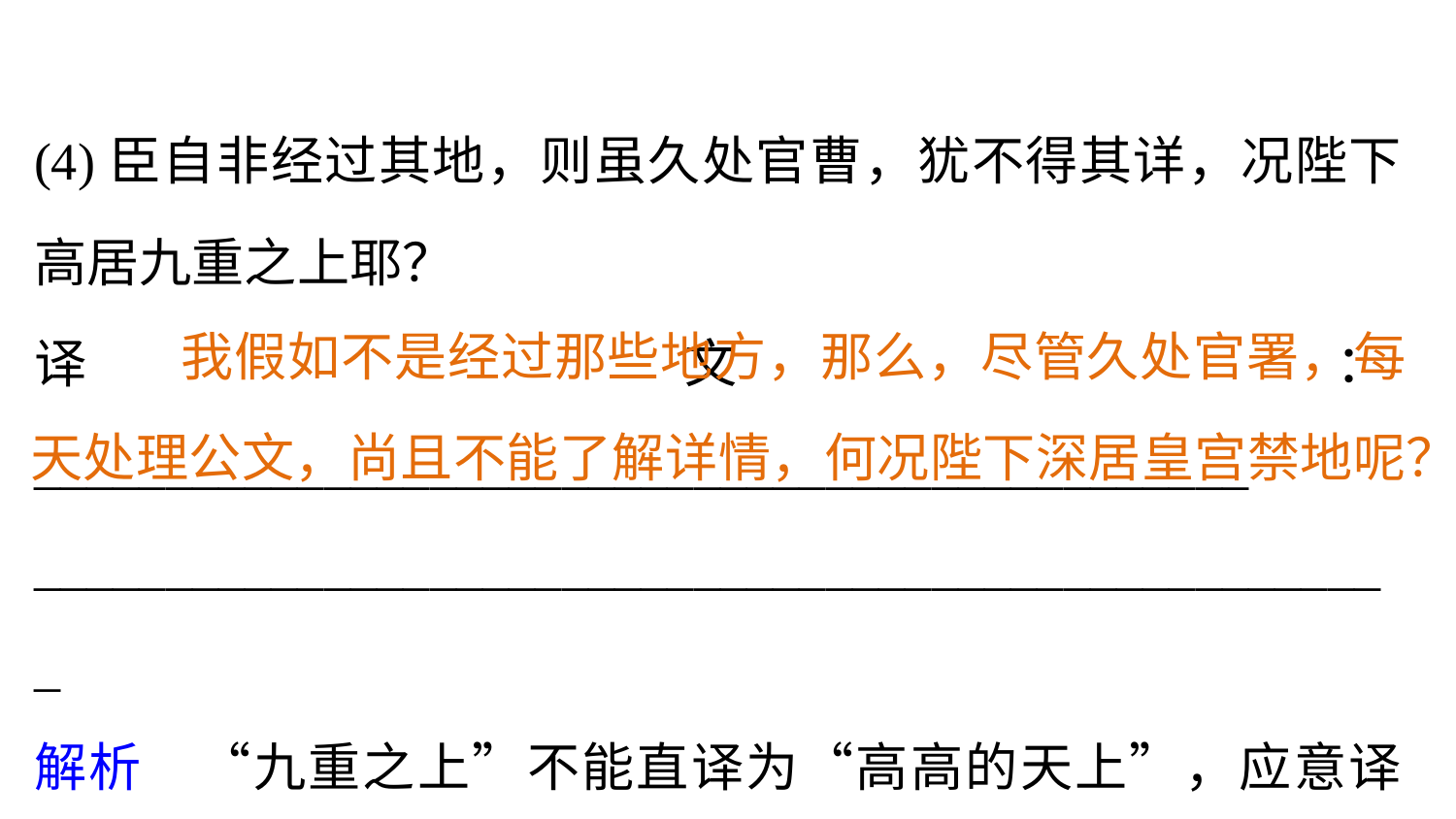

(4)臣自非经过其地，则虽久处官曹，犹不得其详，况陛下高居九重之上耶？
译文：______________________________________________
____________________________________________________
解析　“九重之上”不能直译为“高高的天上”，应意译为“皇宫禁地”。
           我假如不是经过那些地方，那么，尽管久处官署，每天处理公文，尚且不能了解详情，何况陛下深居皇宫禁地呢？